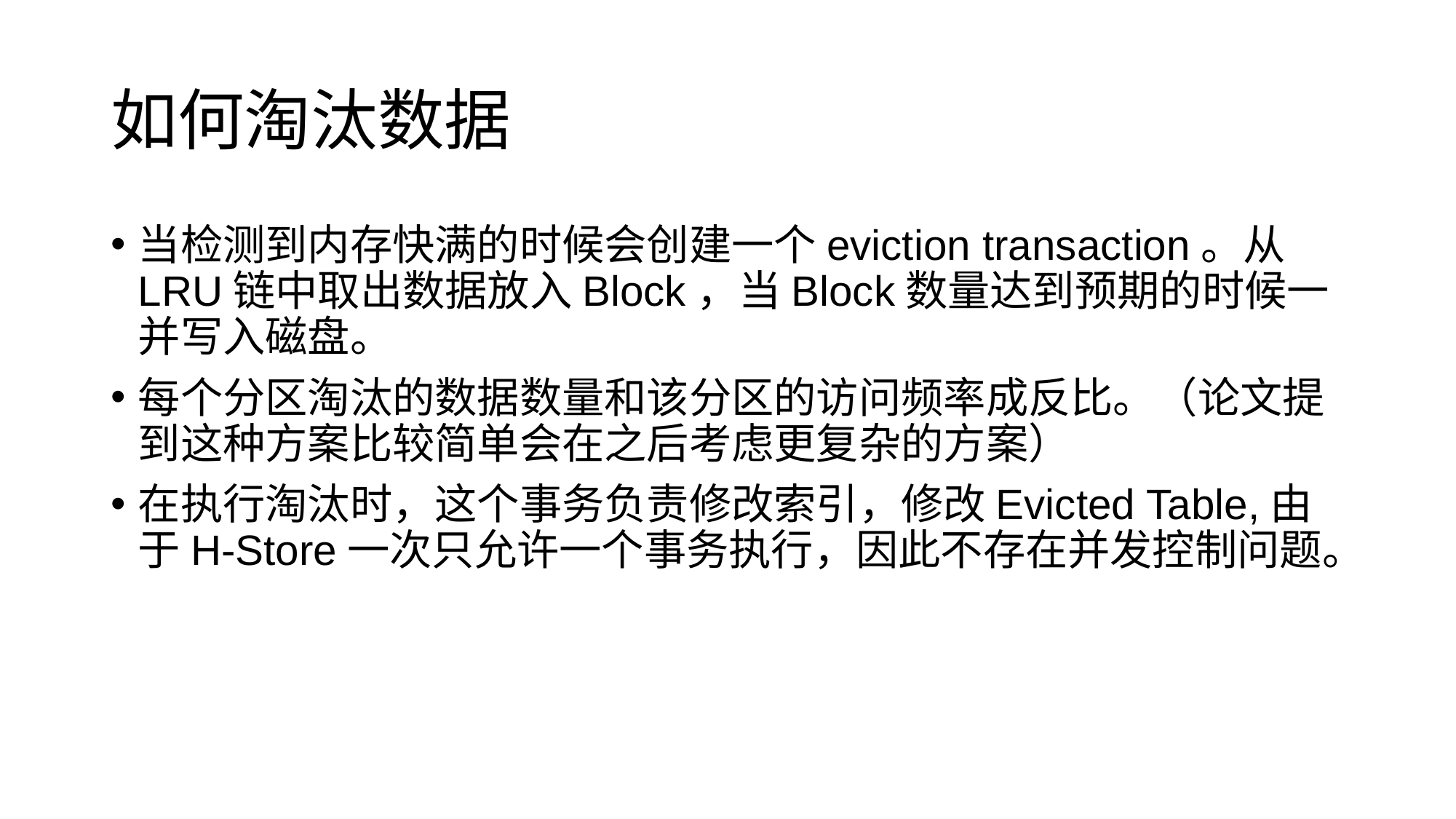

# 如何淘汰数据
当检测到内存快满的时候会创建一个eviction transaction。从LRU链中取出数据放入Block，当Block数量达到预期的时候一并写入磁盘。
每个分区淘汰的数据数量和该分区的访问频率成反比。（论文提到这种方案比较简单会在之后考虑更复杂的方案）
在执行淘汰时，这个事务负责修改索引，修改Evicted Table,由于H-Store一次只允许一个事务执行，因此不存在并发控制问题。